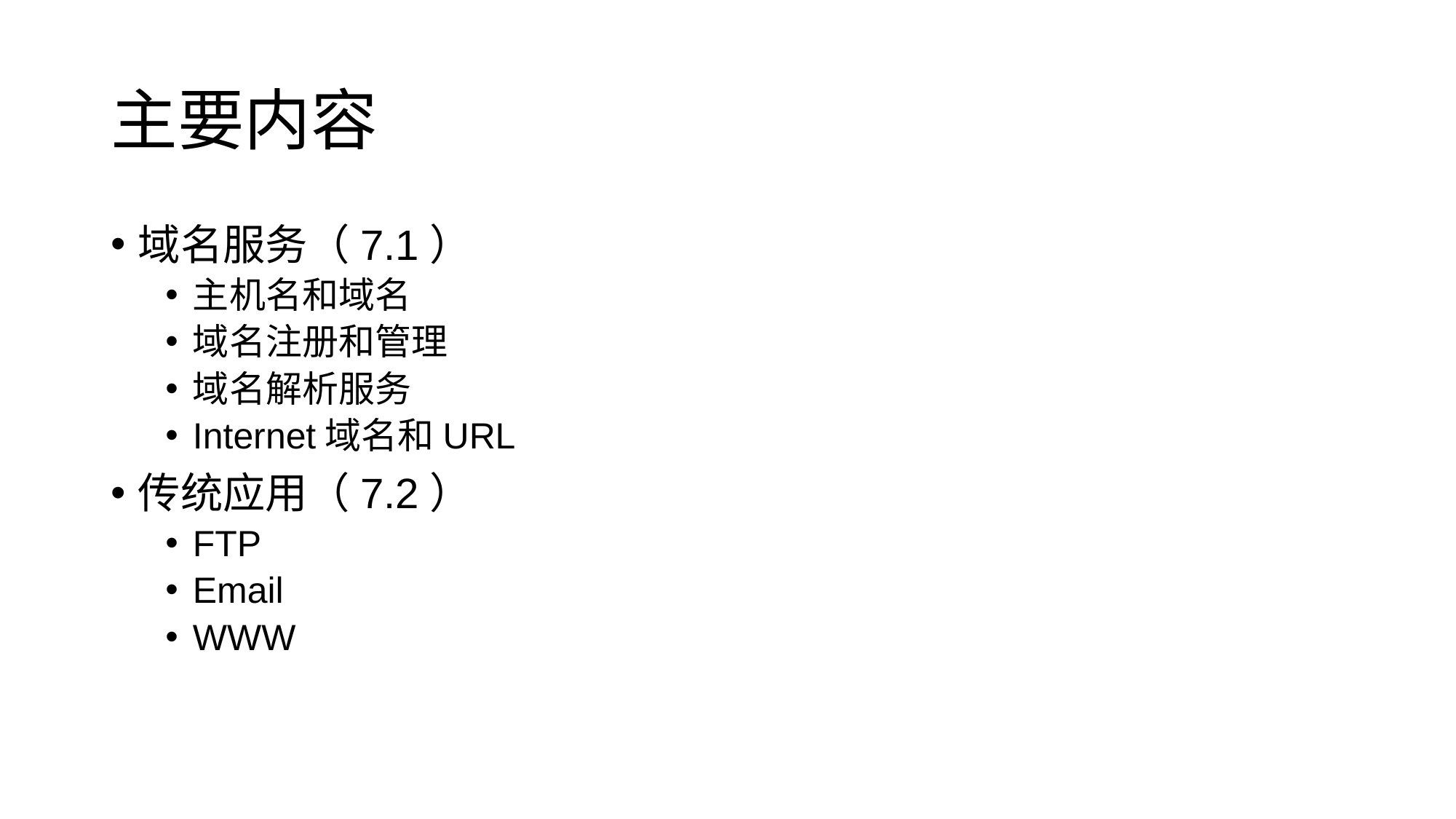

# 主要内容
域名服务（7.1）
主机名和域名
域名注册和管理
域名解析服务
Internet域名和URL
传统应用（7.2）
FTP
Email
WWW